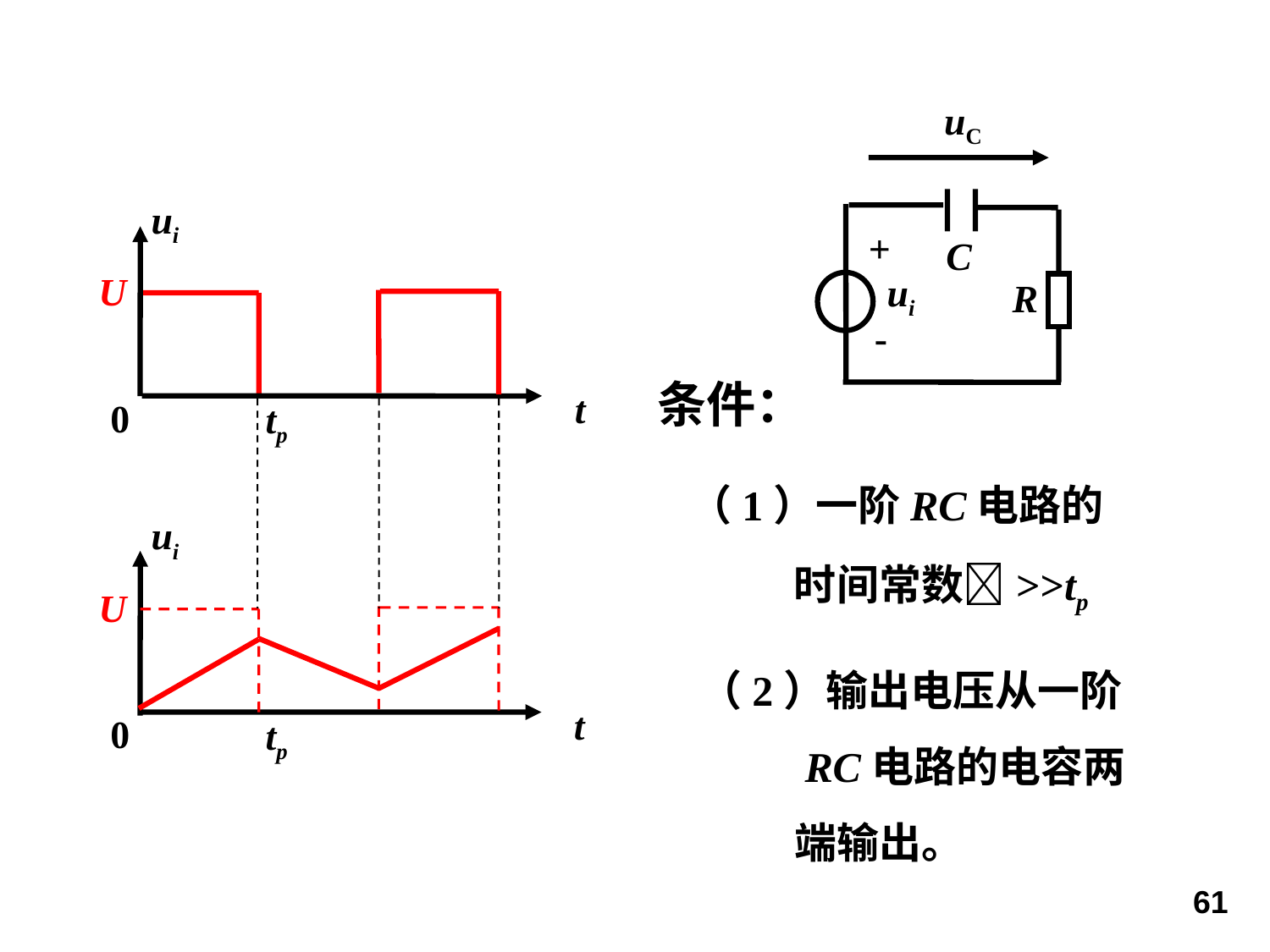

uC

+
C
ui
R

-

ui

U

t
0
tp

条件：

（1）一阶RC电路的
           时间常数τ>>tp
ui

U

0

t
tp

（2）输出电压从一阶
          RC电路的电容两
          端输出。